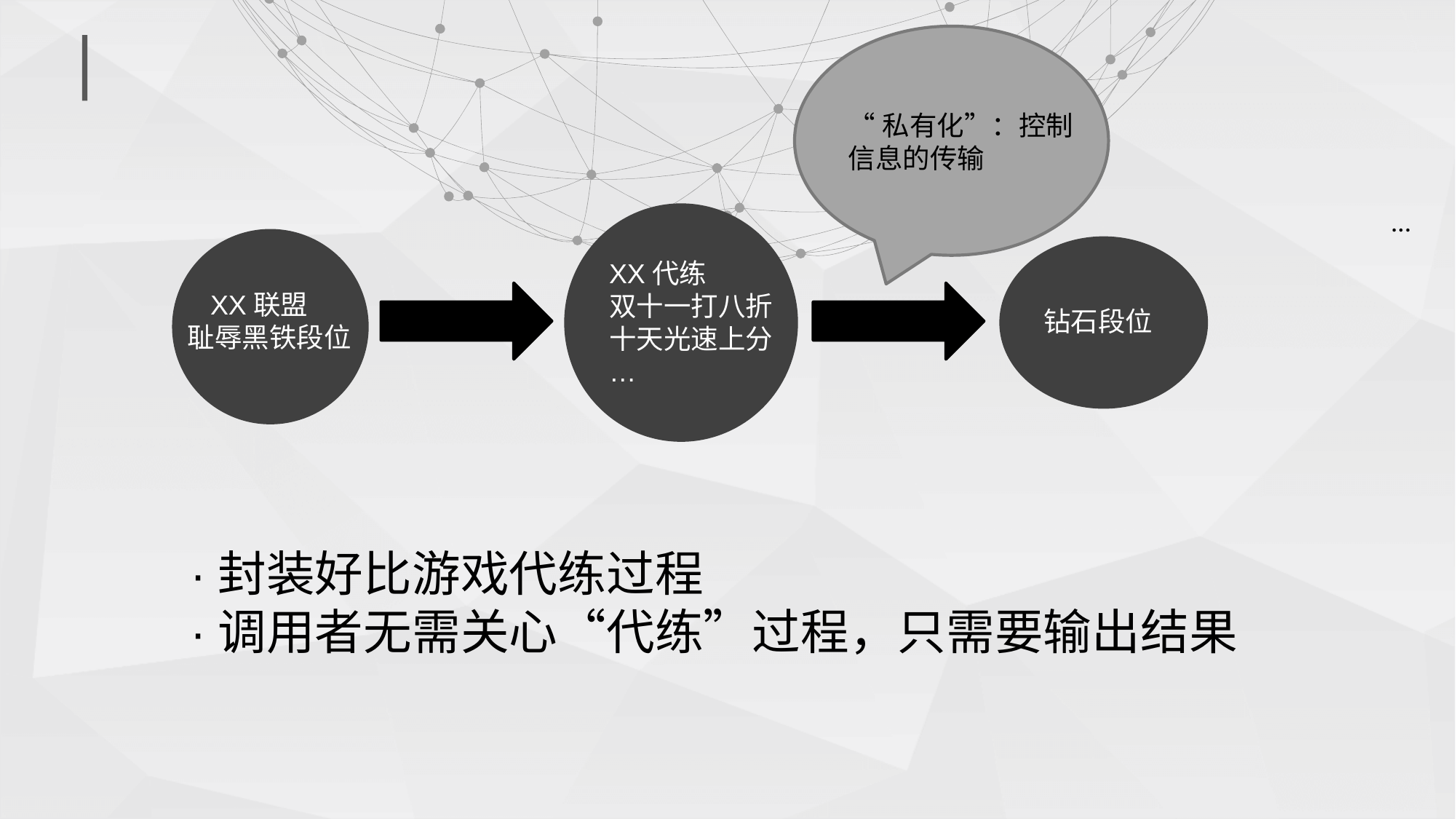

“私有化”：控制信息的传输
…

XX代练
双十一打八折
十天光速上分
…
   XX联盟
耻辱黑铁段位

钻石段位
·封装好比游戏代练过程
·调用者无需关心“代练”过程，只需要输出结果